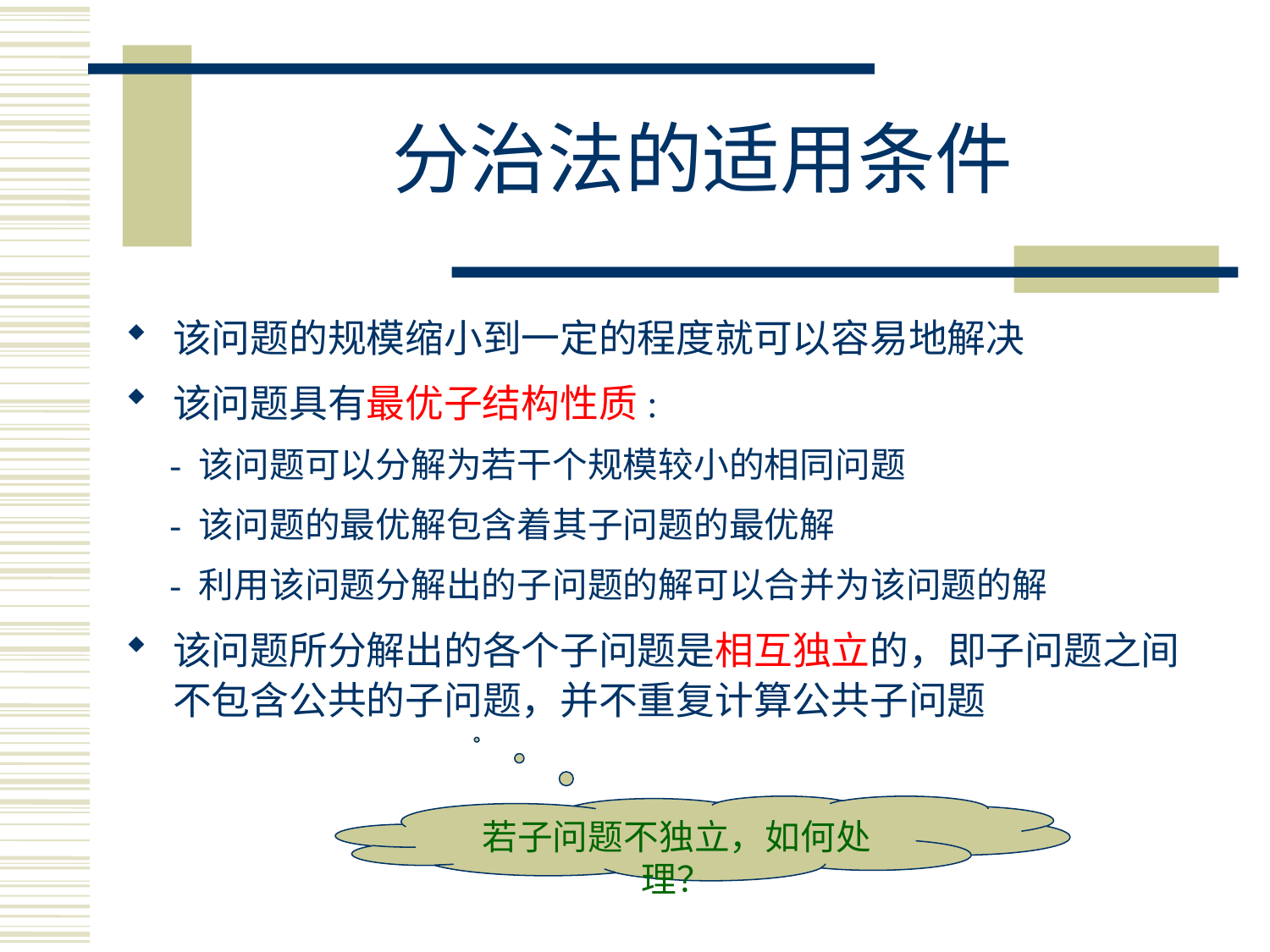

# 分治法的适用条件
该问题的规模缩小到一定的程度就可以容易地解决
该问题具有最优子结构性质:
     - 该问题可以分解为若干个规模较小的相同问题
     - 该问题的最优解包含着其子问题的最优解
     - 利用该问题分解出的子问题的解可以合并为该问题的解
该问题所分解出的各个子问题是相互独立的，即子问题之间不包含公共的子问题，并不重复计算公共子问题
若子问题不独立，如何处理？